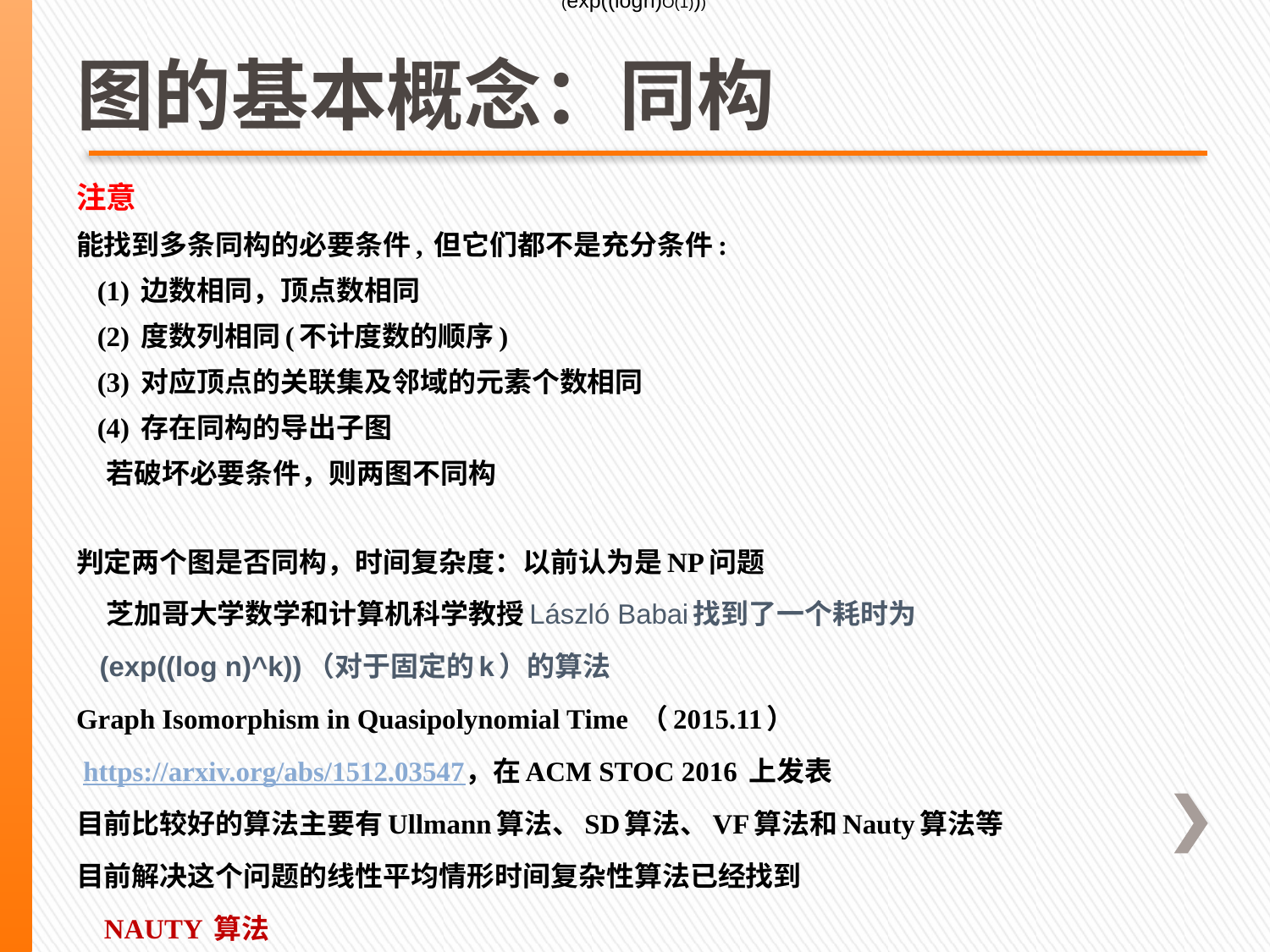

(exp((logn)O(1)))
# 图的基本概念：同构
注意
能找到多条同构的必要条件, 但它们都不是充分条件:
   (1) 边数相同，顶点数相同
   (2) 度数列相同(不计度数的顺序)
   (3) 对应顶点的关联集及邻域的元素个数相同
   (4) 存在同构的导出子图
    若破坏必要条件，则两图不同构

判定两个图是否同构，时间复杂度：以前认为是NP问题
    芝加哥大学数学和计算机科学教授László Babai找到了一个耗时为
   (exp((log n)^k))（对于固定的k）的算法
Graph Isomorphism in Quasipolynomial Time （2015.11）
 https://arxiv.org/abs/1512.03547，在ACM STOC 2016 上发表
目前比较好的算法主要有Ullmann算法、SD算法、VF算法和Nauty算法等
目前解决这个问题的线性平均情形时间复杂性算法已经找到
    NAUTY 算法